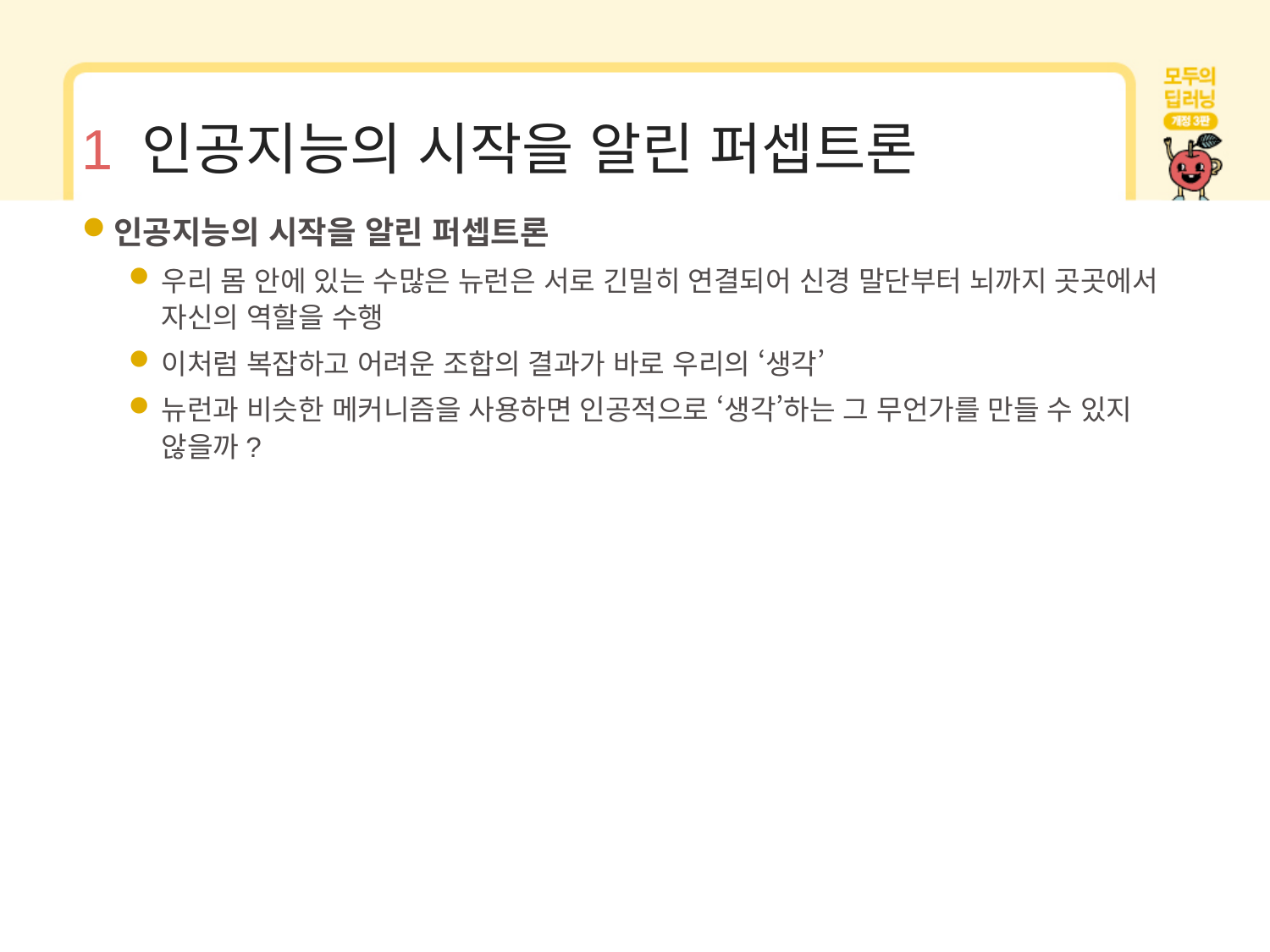

# 1 인공지능의 시작을 알린 퍼셉트론
인공지능의 시작을 알린 퍼셉트론
우리 몸 안에 있는 수많은 뉴런은 서로 긴밀히 연결되어 신경 말단부터 뇌까지 곳곳에서 자신의 역할을 수행
이처럼 복잡하고 어려운 조합의 결과가 바로 우리의 ‘생각’
뉴런과 비슷한 메커니즘을 사용하면 인공적으로 ‘생각’하는 그 무언가를 만들 수 있지 않을까?